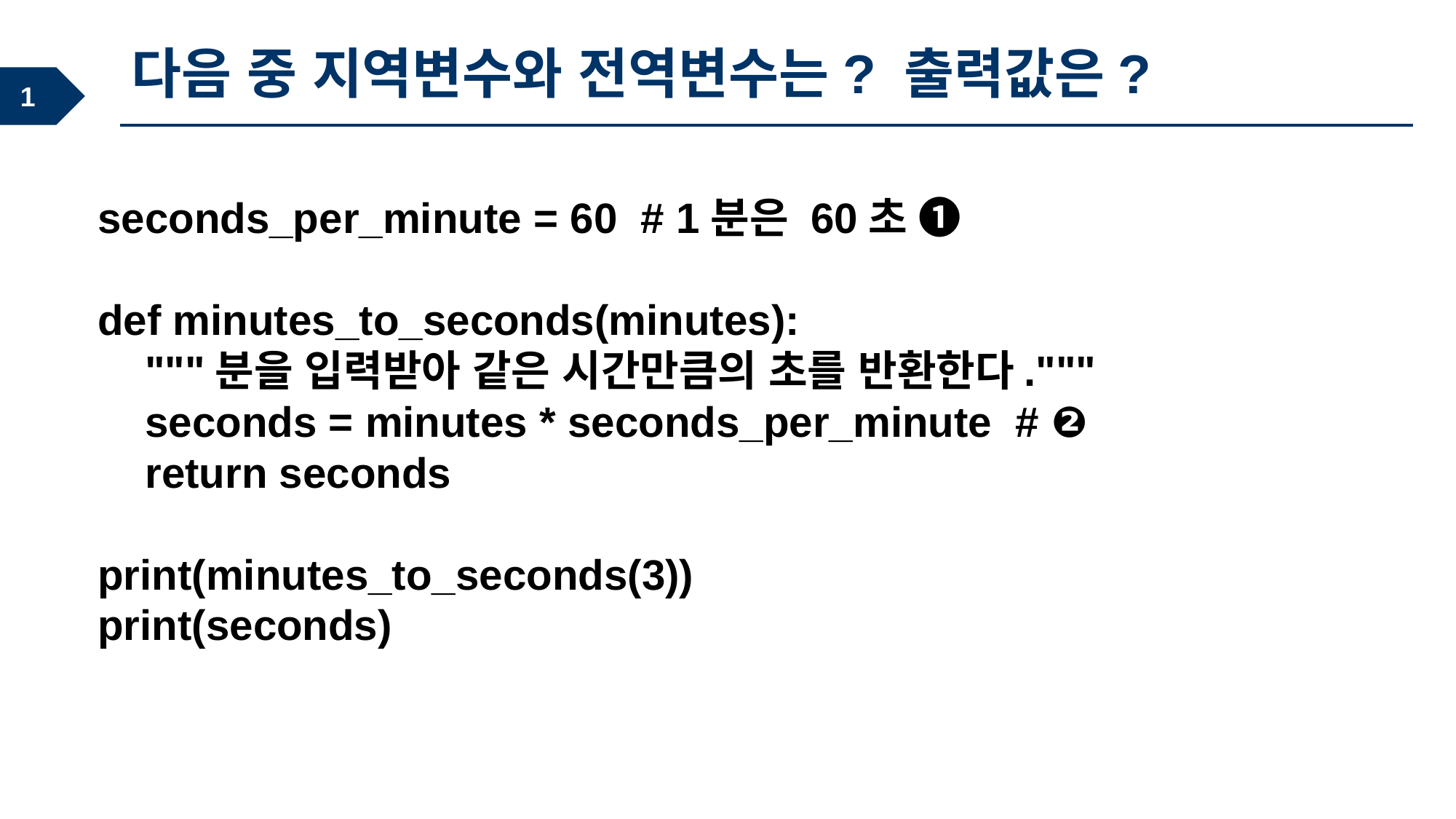

다음 중 지역변수와 전역변수는? 출력값은?
seconds_per_minute = 60  # 1분은 60초 ❶

def minutes_to_seconds(minutes):
    """분을 입력받아 같은 시간만큼의 초를 반환한다."""
    seconds = minutes * seconds_per_minute  # ❷
    return seconds

print(minutes_to_seconds(3))
print(seconds)